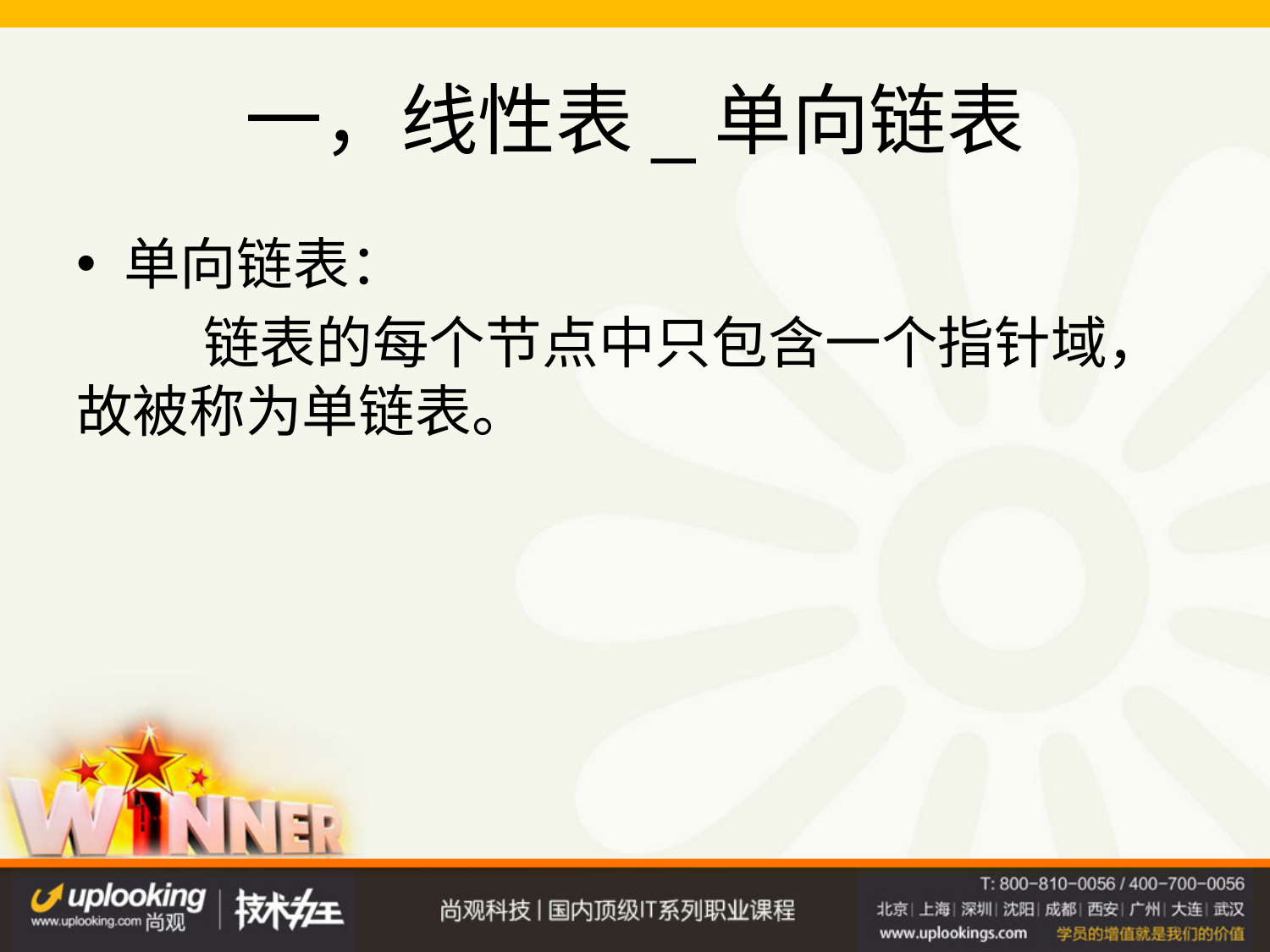

# 一，线性表_单向链表
单向链表：
	链表的每个节点中只包含一个指针域，故被称为单链表。